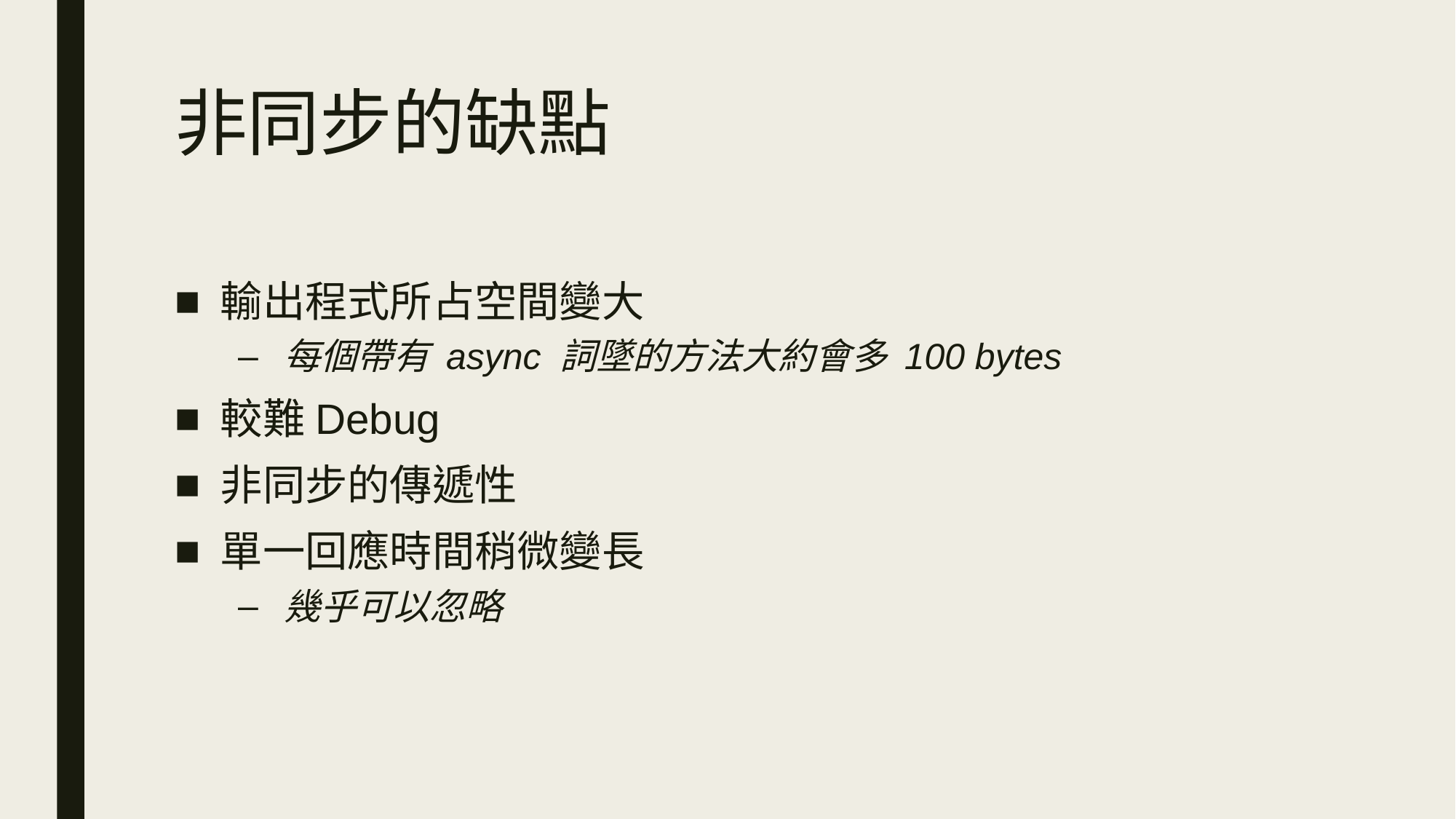

# 非同步的缺點
輸出程式所占空間變大
每個帶有 async 詞墜的方法大約會多 100 bytes
較難Debug
非同步的傳遞性
單一回應時間稍微變長
幾乎可以忽略